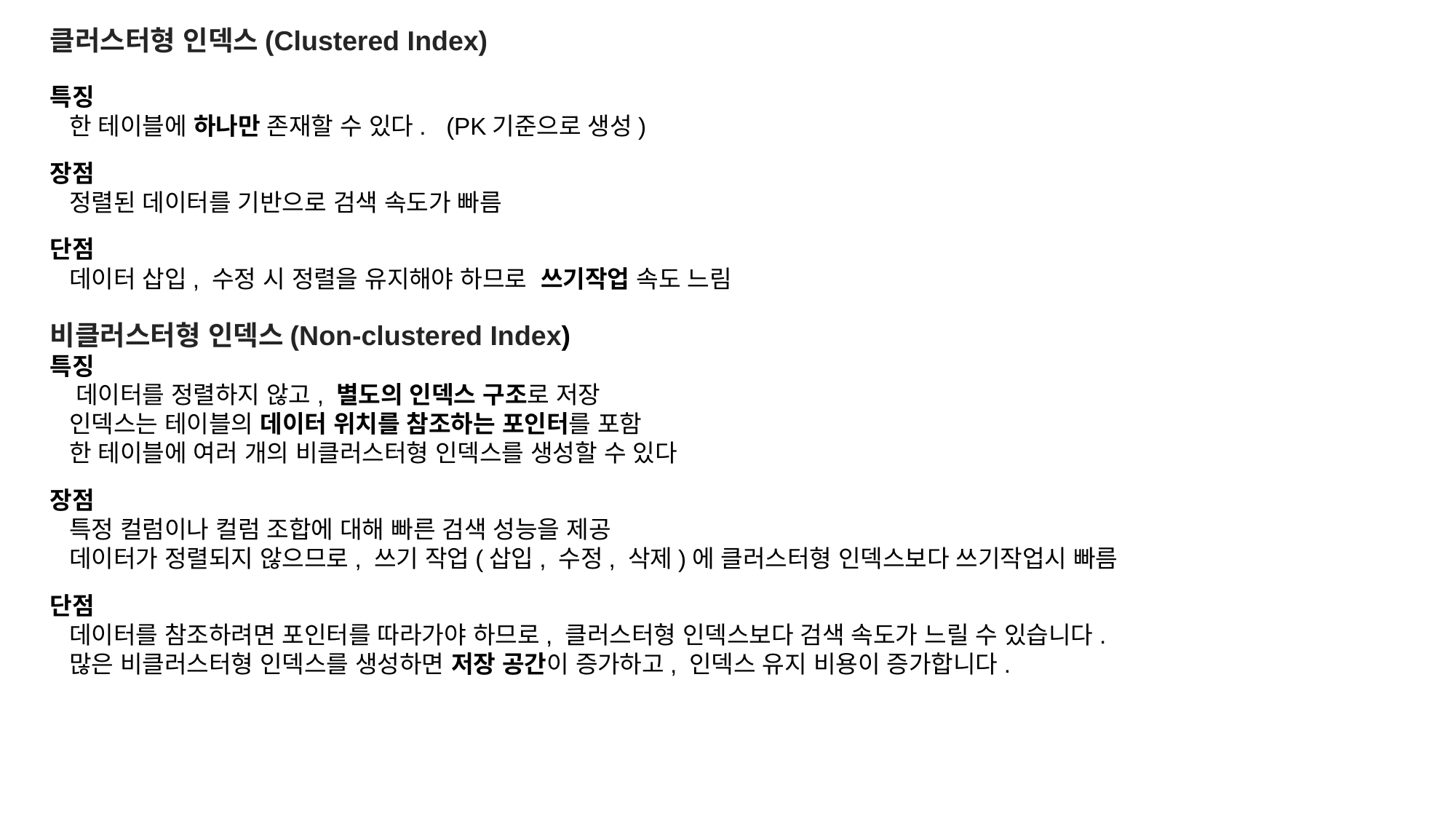

클러스터형 인덱스(Clustered Index)

특징
  한 테이블에 하나만 존재할 수 있다.   (PK기준으로 생성)

장점
  정렬된 데이터를 기반으로 검색 속도가 빠름

단점
  데이터 삽입, 수정 시 정렬을 유지해야 하므로  쓰기작업 속도 느림
비클러스터형 인덱스(Non-clustered Index)
특징
   데이터를 정렬하지 않고, 별도의 인덱스 구조로 저장
  인덱스는 테이블의 데이터 위치를 참조하는 포인터를 포함
  한 테이블에 여러 개의 비클러스터형 인덱스를 생성할 수 있다

장점
  특정 컬럼이나 컬럼 조합에 대해 빠른 검색 성능을 제공
  데이터가 정렬되지 않으므로, 쓰기 작업(삽입, 수정, 삭제)에 클러스터형 인덱스보다 쓰기작업시 빠름

단점
  데이터를 참조하려면 포인터를 따라가야 하므로, 클러스터형 인덱스보다 검색 속도가 느릴 수 있습니다.
  많은 비클러스터형 인덱스를 생성하면 저장 공간이 증가하고, 인덱스 유지 비용이 증가합니다.